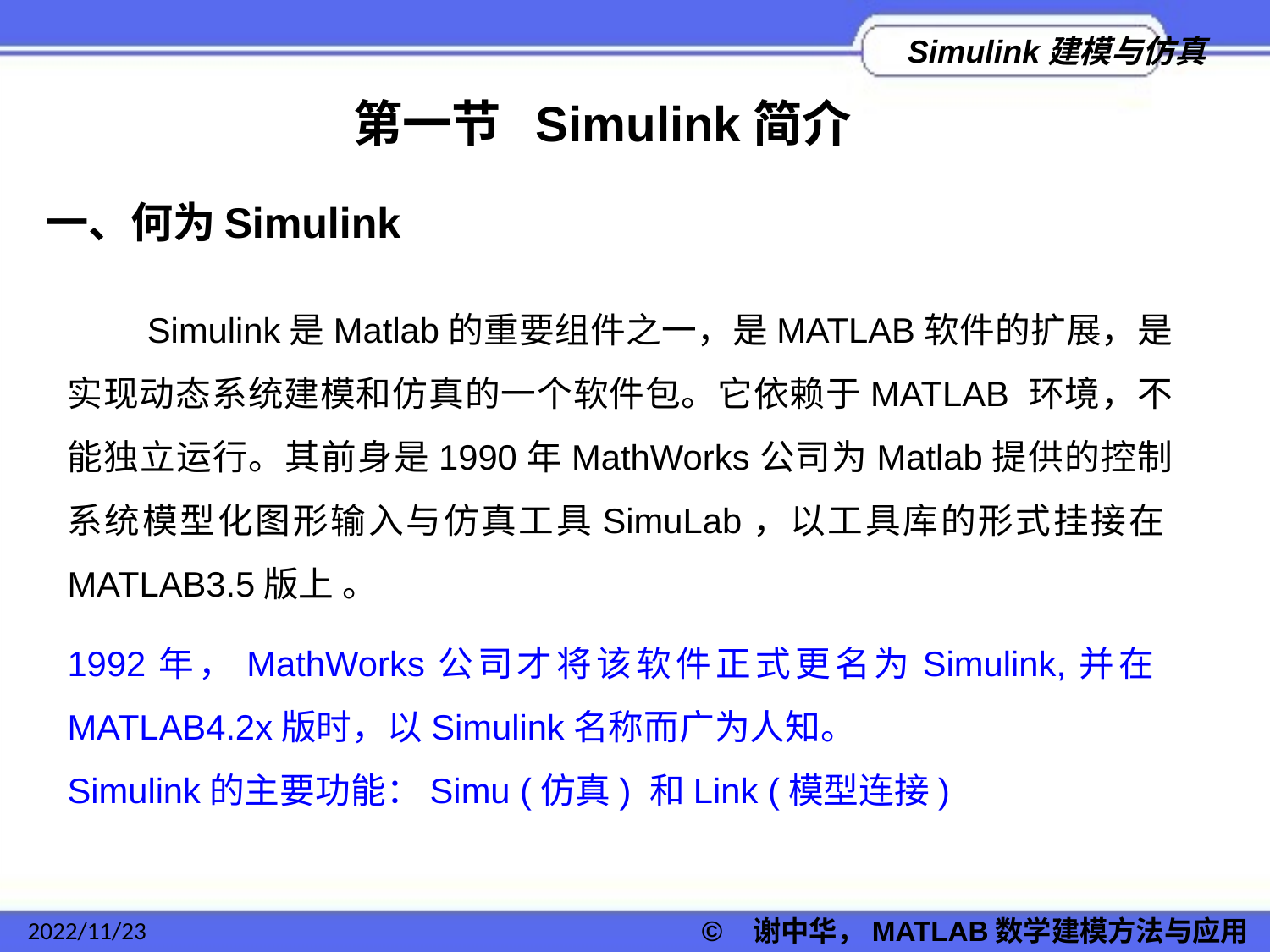

第一节  Simulink简介
# 一、何为Simulink
        Simulink是Matlab的重要组件之一，是MATLAB软件的扩展，是实现动态系统建模和仿真的一个软件包。它依赖于MATLAB 环境，不能独立运行。其前身是1990年MathWorks公司为Matlab提供的控制系统模型化图形输入与仿真工具SimuLab，以工具库的形式挂接在MATLAB3.5版上 。
1992年，MathWorks公司才将该软件正式更名为Simulink,并在MATLAB4.2x版时，以Simulink名称而广为人知。
Simulink的主要功能：Simu (仿真) 和Link (模型连接)
2022/11/23
©   谢中华，MATLAB数学建模方法与应用